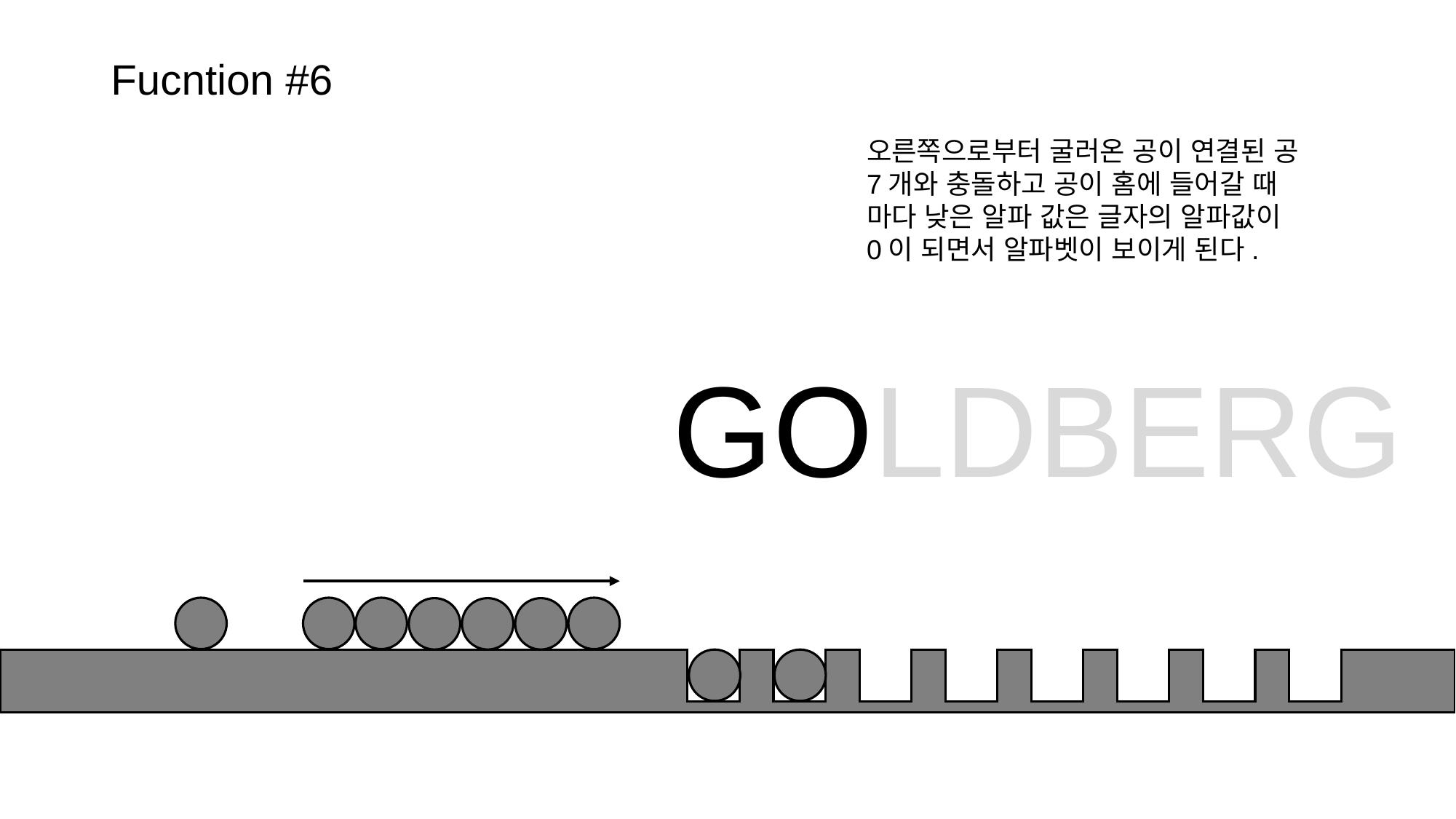

# Fucntion #6
오른쪽으로부터 굴러온 공이 연결된 공 7개와 충돌하고 공이 홈에 들어갈 때 마다 낮은 알파 값은 글자의 알파값이 0이 되면서 알파벳이 보이게 된다.
GOLDBERG